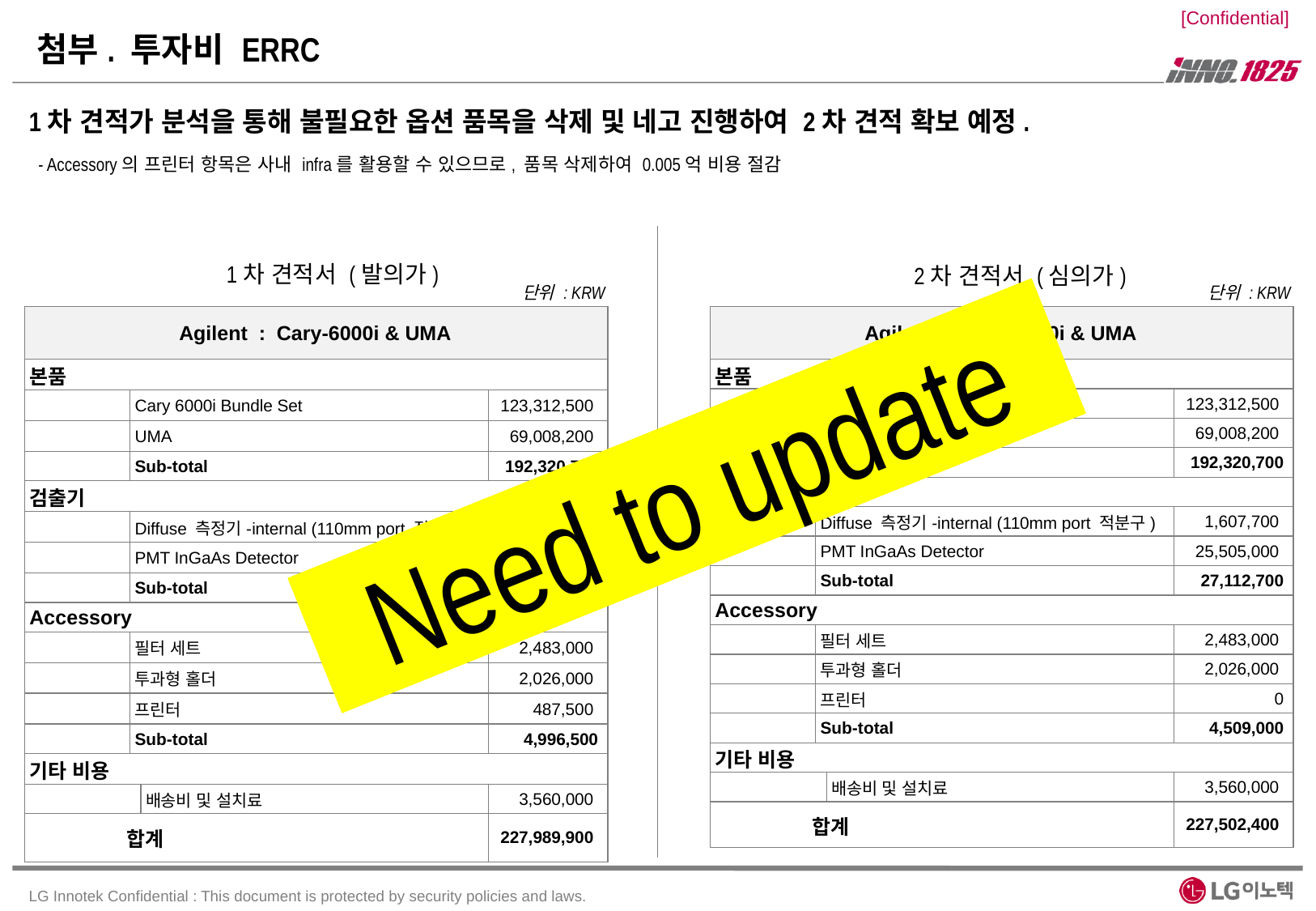

# 첨부. 투자비 ERRC
1차 견적가 분석을 통해 불필요한 옵션 품목을 삭제 및 네고 진행하여 2차 견적 확보 예정.
- Accessory의 프린터 항목은 사내 infra를 활용할 수 있으므로, 품목 삭제하여 0.005억 비용 절감
1차 견적서 (발의가)
2차 견적서 (심의가)
단위 : KRW
단위 : KRW
| Agilent : Cary-6000i & UMA |  |  |  |
| --- | --- | --- | --- |
| 본품 |  |  |  |
|  | Cary 6000i Bundle Set |  | 123,312,500 |
|  | UMA |  | 69,008,200 |
|  | Sub-total |  | 192,320,700 |
| 검출기 |  |  |  |
|  | Diffuse 측정기-internal (110mm port 적분구) |  | 1,607,700 |
|  | PMT InGaAs Detector |  | 25,505,000 |
|  | Sub-total |  | 27,112,700 |
| Accessory |  |  |  |
|  | 필터 세트 |  | 2,483,000 |
|  | 투과형 홀더 |  | 2,026,000 |
|  | 프린터 |  | 487,500 |
|  | Sub-total |  | 4,996,500 |
| 기타 비용 |  |  |  |
|  |  | 배송비 및 설치료 | 3,560,000 |
| 합계 |  |  | 227,989,900 |
| Agilent : Cary-6000i & UMA |  |  |  |
| --- | --- | --- | --- |
| 본품 |  |  |  |
|  | Cary 6000i Bundle Set |  | 123,312,500 |
|  | UMA |  | 69,008,200 |
|  | Sub-total |  | 192,320,700 |
| 검출기 |  |  |  |
|  | Diffuse 측정기-internal (110mm port 적분구) |  | 1,607,700 |
|  | PMT InGaAs Detector |  | 25,505,000 |
|  | Sub-total |  | 27,112,700 |
| Accessory |  |  |  |
|  | 필터 세트 |  | 2,483,000 |
|  | 투과형 홀더 |  | 2,026,000 |
|  | 프린터 |  | 0 |
|  | Sub-total |  | 4,509,000 |
| 기타 비용 |  |  |  |
|  |  | 배송비 및 설치료 | 3,560,000 |
| 합계 |  |  | 227,502,400 |
Need to update